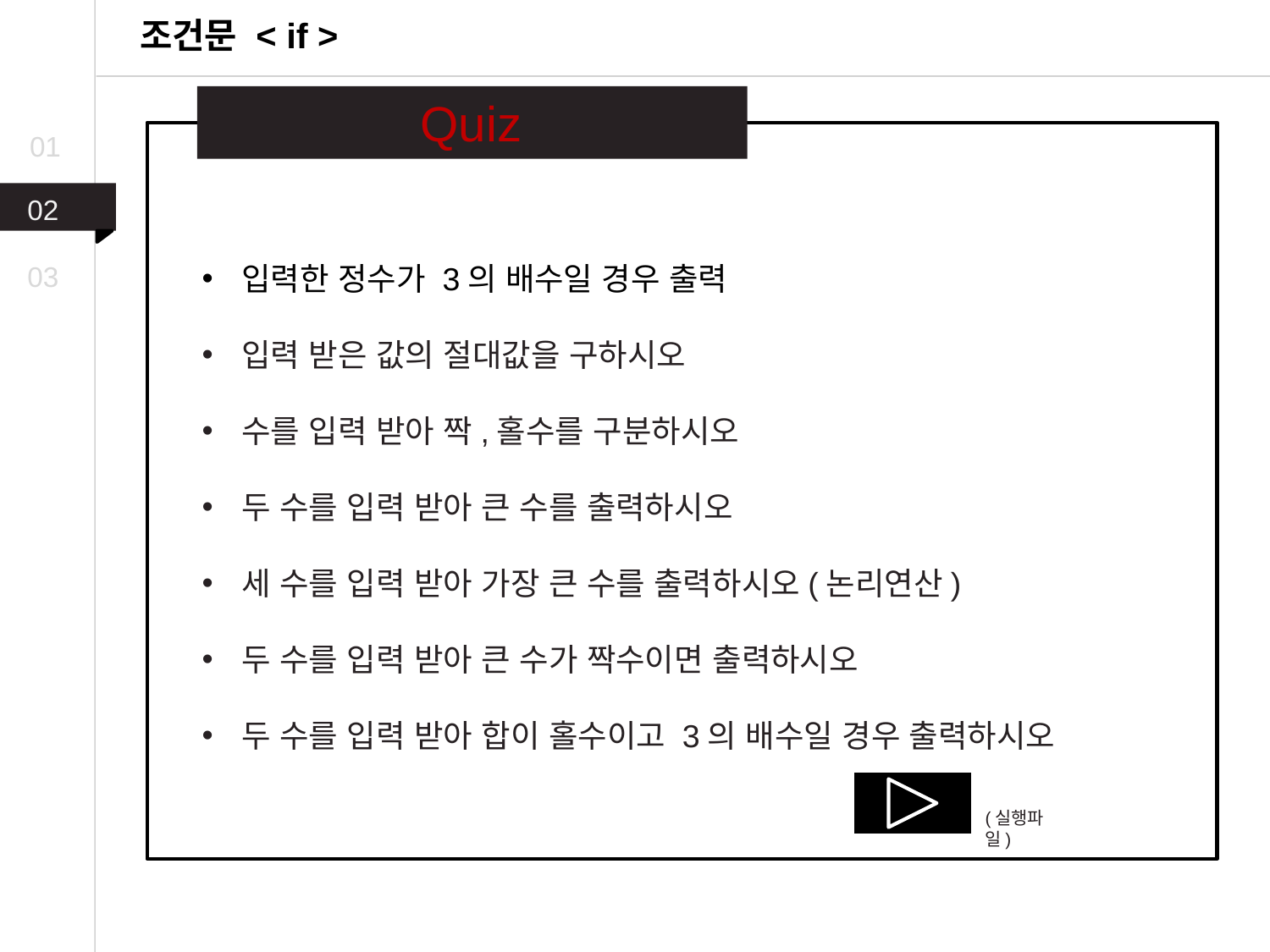

조건문 < if >
Quiz

01

02

03
입력한 정수가 3의 배수일 경우 출력

입력 받은 값의 절대값을 구하시오

수를 입력 받아 짝,홀수를 구분하시오

두 수를 입력 받아 큰 수를 출력하시오

세 수를 입력 받아 가장 큰 수를 출력하시오(논리연산)

두 수를 입력 받아 큰 수가 짝수이면 출력하시오

두 수를 입력 받아 합이 홀수이고 3의 배수일 경우 출력하시오

(실행파일)